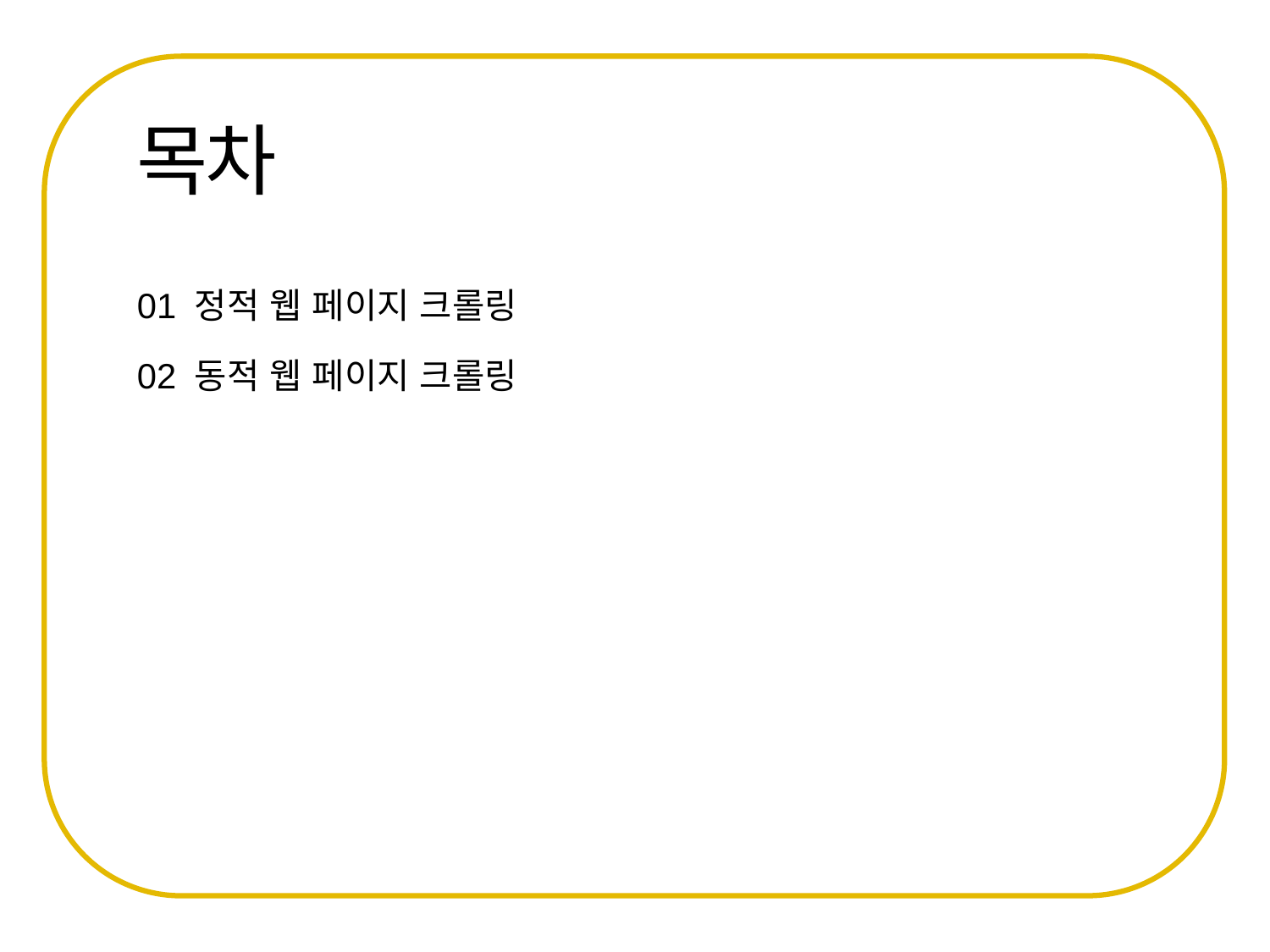

01 정적 웹 페이지 크롤링
02 동적 웹 페이지 크롤링